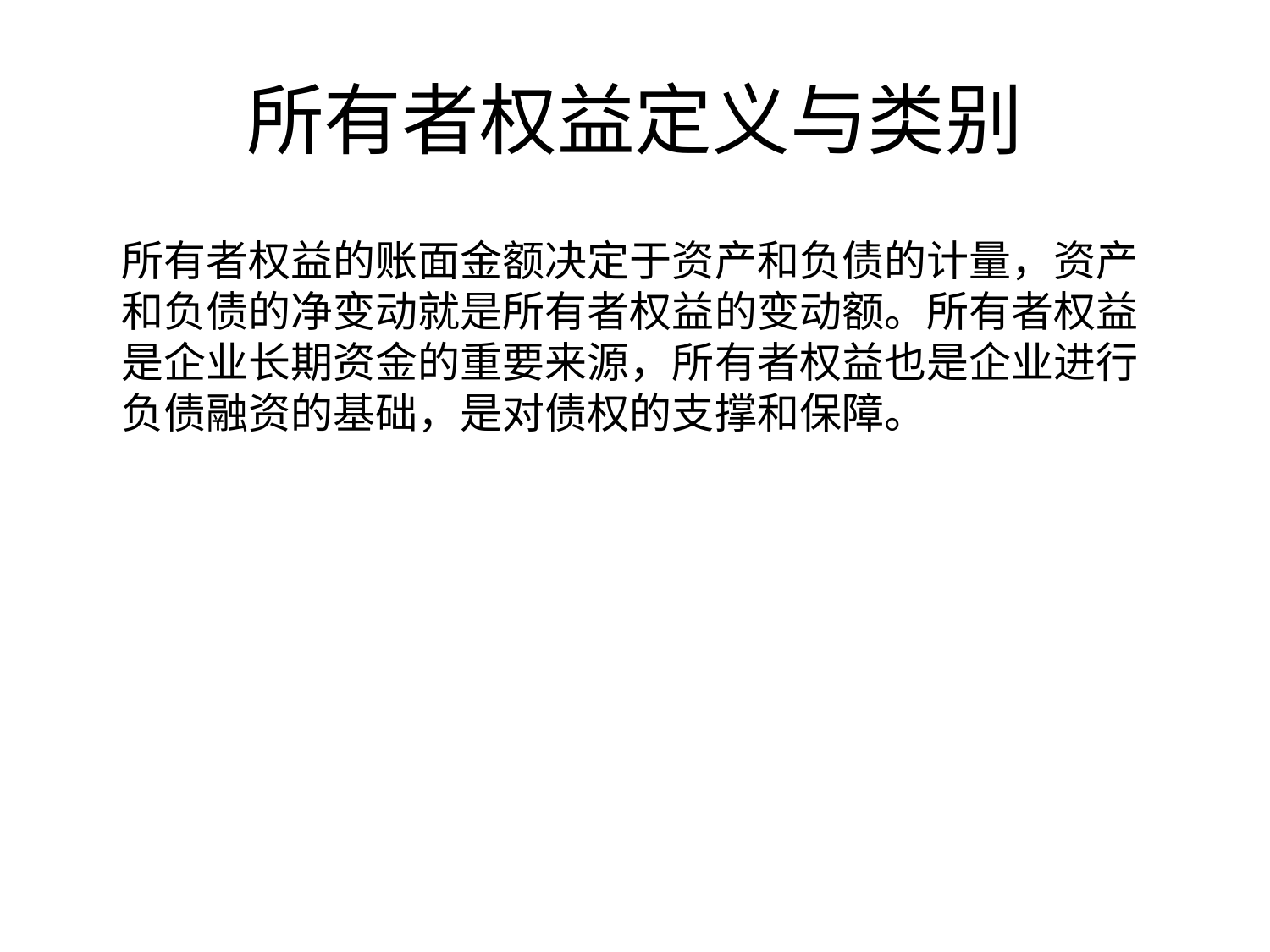

# 所有者权益定义与类别
所有者权益的账面金额决定于资产和负债的计量，资产和负债的净变动就是所有者权益的变动额。所有者权益是企业长期资金的重要来源，所有者权益也是企业进行负债融资的基础，是对债权的支撑和保障。